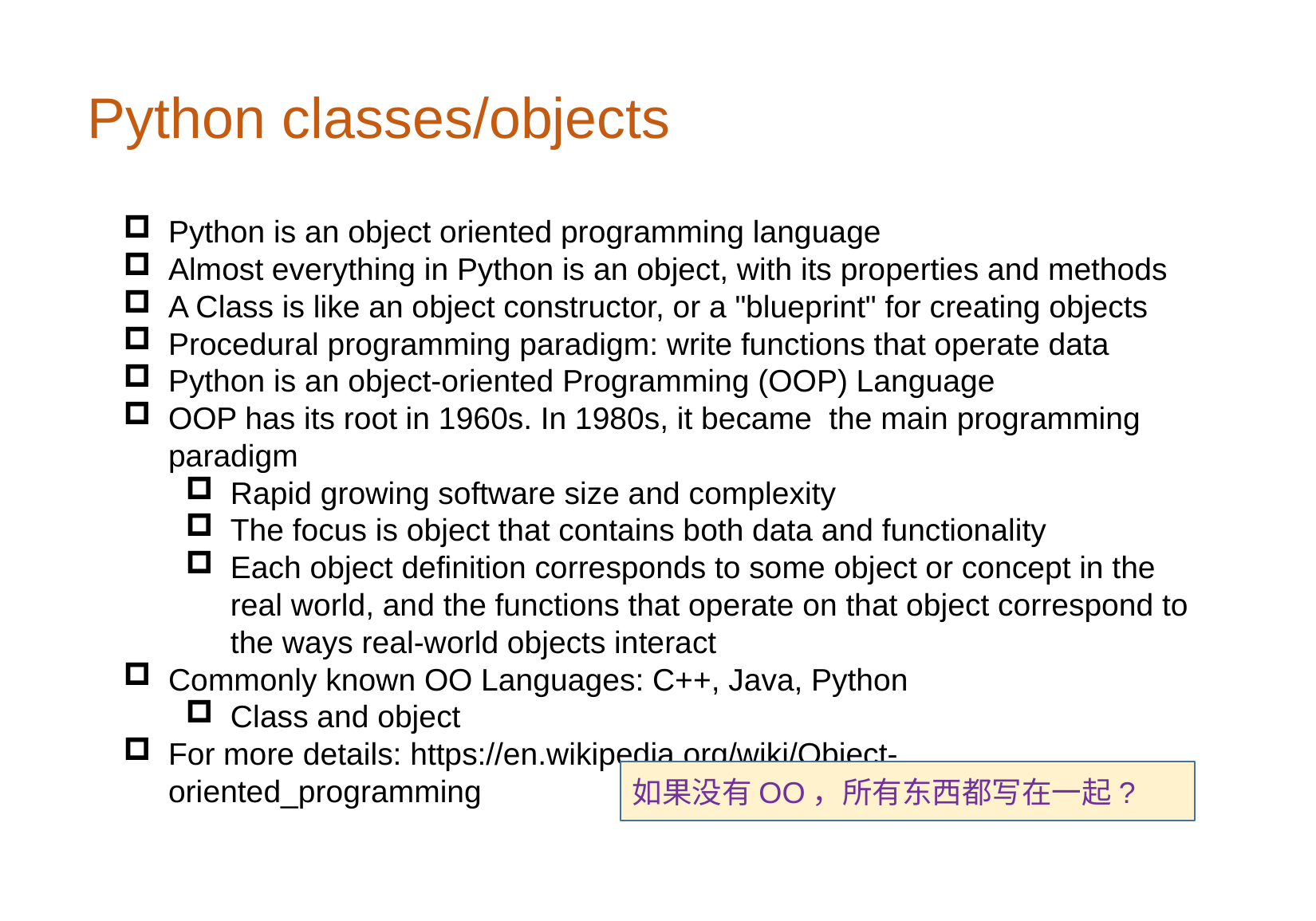

Python classes/objects
Python is an object oriented programming language
Almost everything in Python is an object, with its properties and methods
A Class is like an object constructor, or a "blueprint" for creating objects
Procedural programming paradigm: write functions that operate data
Python is an object-oriented Programming (OOP) Language
OOP has its root in 1960s. In 1980s, it became  the main programming paradigm
Rapid growing software size and complexity
The focus is object that contains both data and functionality
Each object definition corresponds to some object or concept in the real world, and the functions that operate on that object correspond to the ways real-world objects interact
Commonly known OO Languages: C++, Java, Python
Class and object
For more details: https://en.wikipedia.org/wiki/Object-oriented_programming
如果没有OO，所有东西都写在一起?